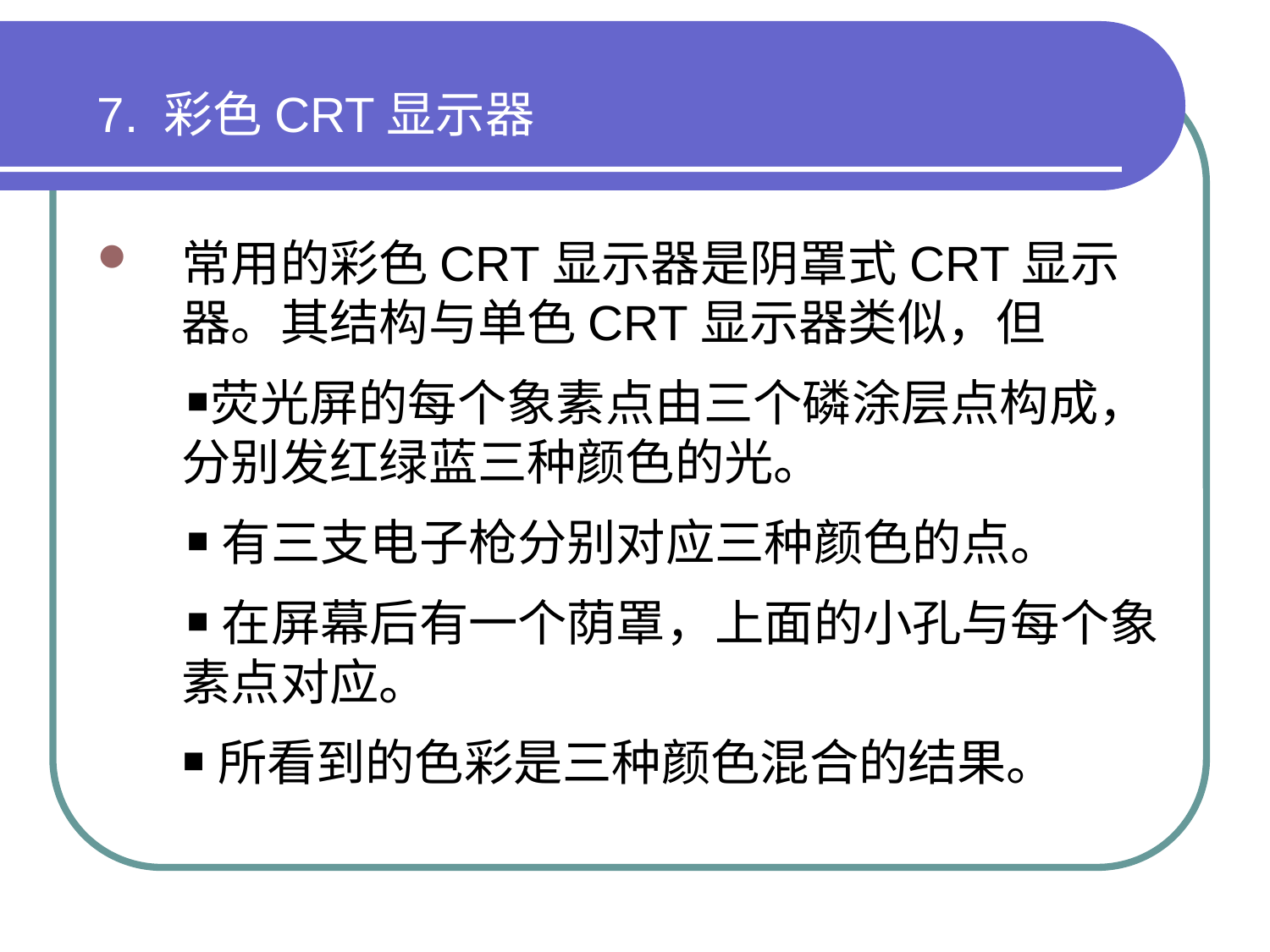

7. 彩色CRT显示器

常用的彩色CRT显示器是阴罩式CRT显示器。其结构与单色CRT显示器类似，但
       ￭荧光屏的每个象素点由三个磷涂层点构成，分别发红绿蓝三种颜色的光。
       ￭ 有三支电子枪分别对应三种颜色的点。
       ￭ 在屏幕后有一个荫罩，上面的小孔与每个象素点对应。
 	￭ 所看到的色彩是三种颜色混合的结果。